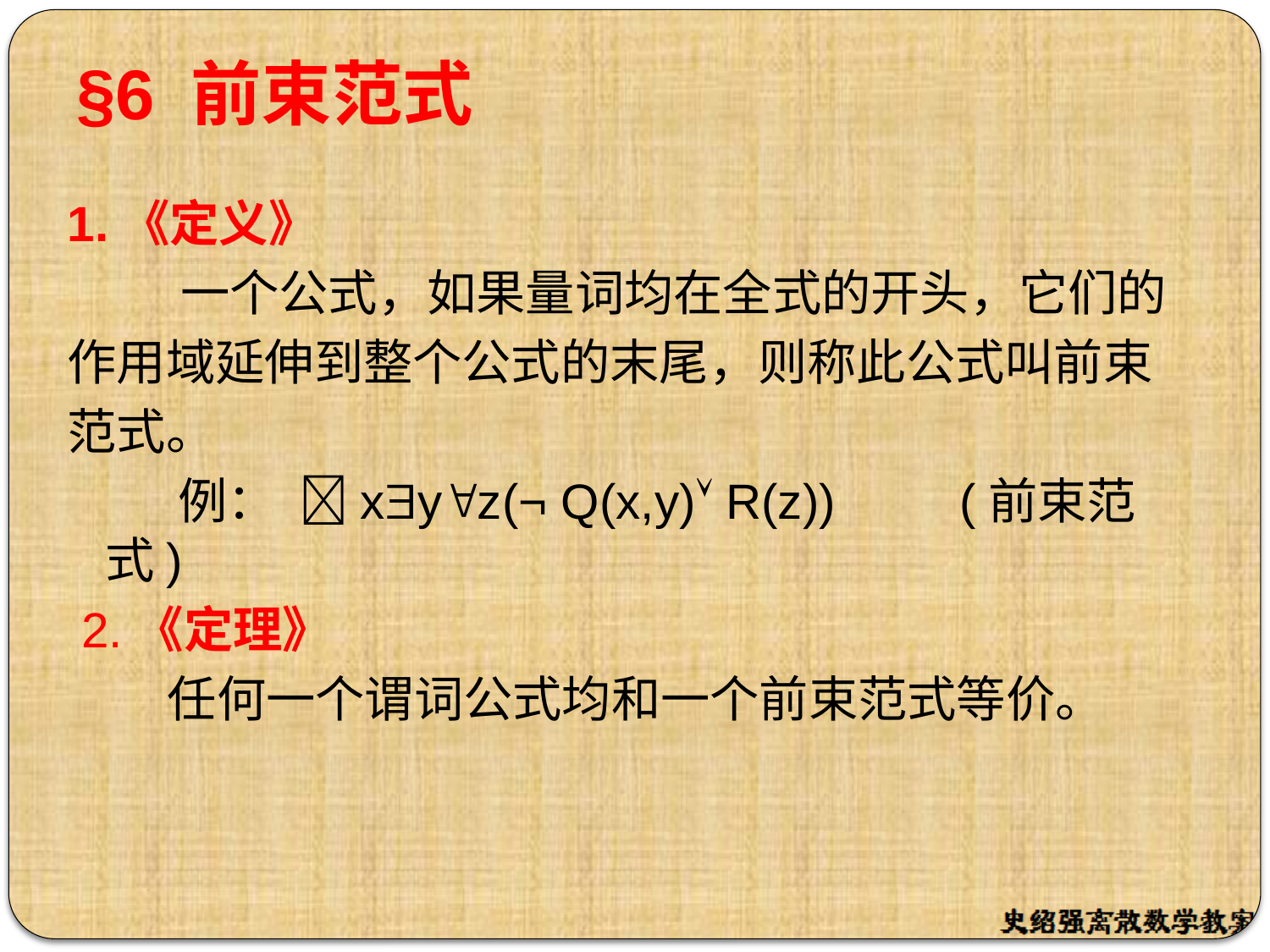

# §6 前束范式
1.《定义》
         一个公式，如果量词均在全式的开头，它们的
作用域延伸到整个公式的末尾，则称此公式叫前束
范式。
         例：  ∀x∃y∀z(¬ Q(x,y)∨ R(z))         (前束范式)
 2.《定理》
        任何一个谓词公式均和一个前束范式等价。